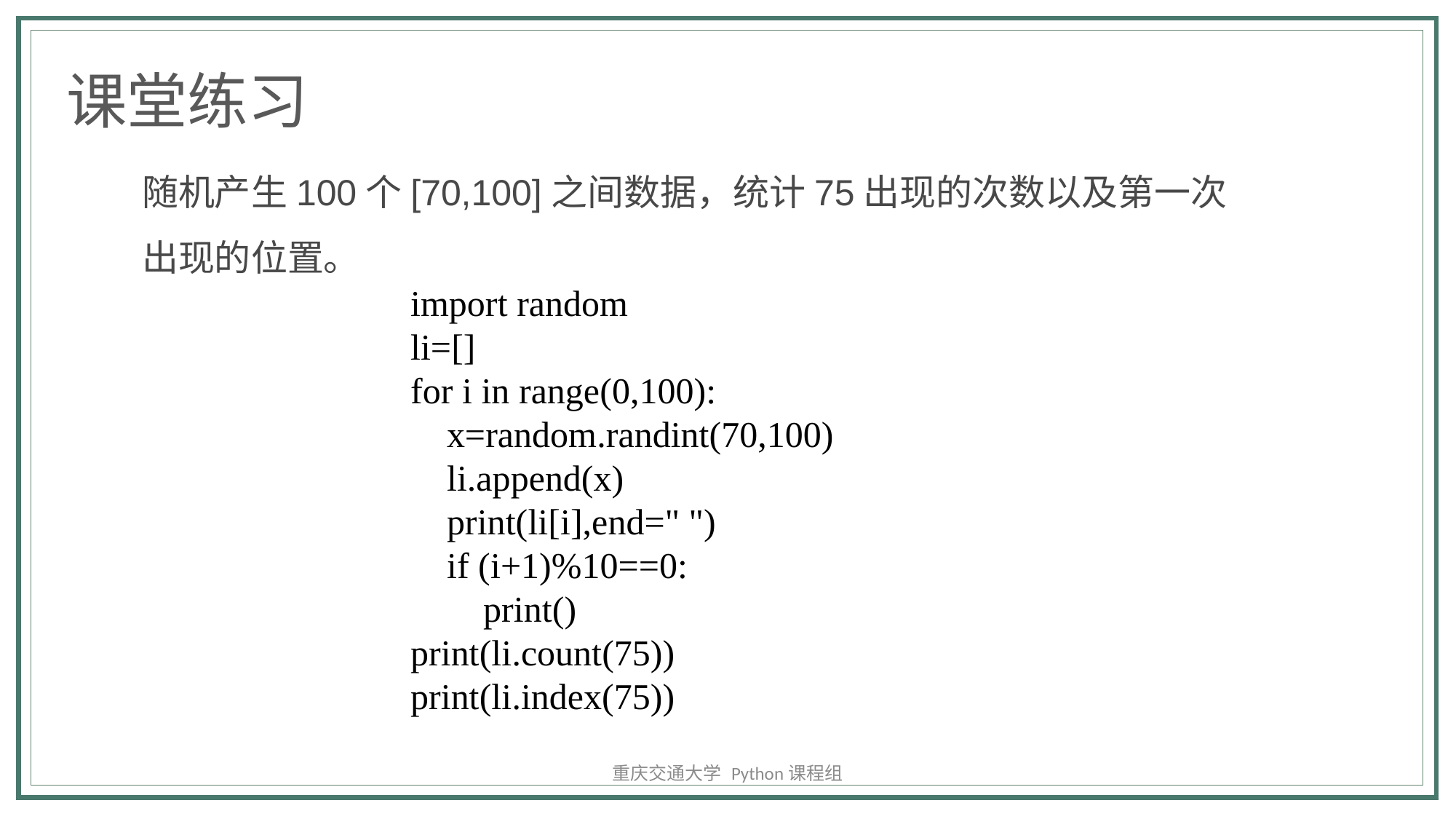

课堂练习
随机产生100个[70,100]之间数据，统计75出现的次数以及第一次出现的位置。
import random
li=[]
for i in range(0,100):
    x=random.randint(70,100)
    li.append(x)
    print(li[i],end=" ")
    if (i+1)%10==0:
        print()
print(li.count(75))
print(li.index(75))
重庆交通大学 Python课程组